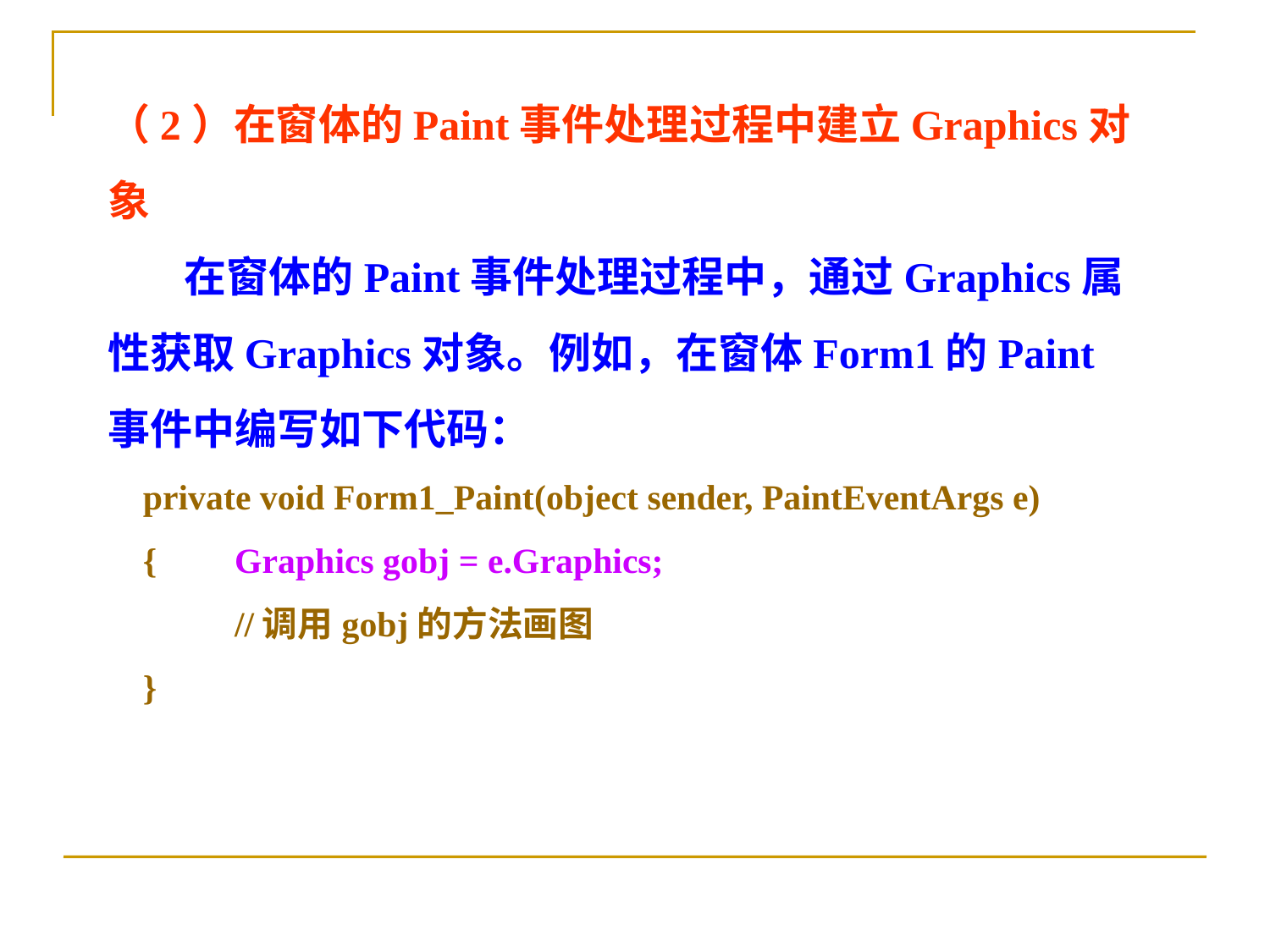

（2）在窗体的Paint事件处理过程中建立Graphics对象
       在窗体的Paint事件处理过程中，通过Graphics属性获取Graphics对象。例如，在窗体Form1的Paint事件中编写如下代码：
    private void Form1_Paint(object sender, PaintEventArgs e)
    {	Graphics gobj = e.Graphics;
	//调用gobj的方法画图
    }